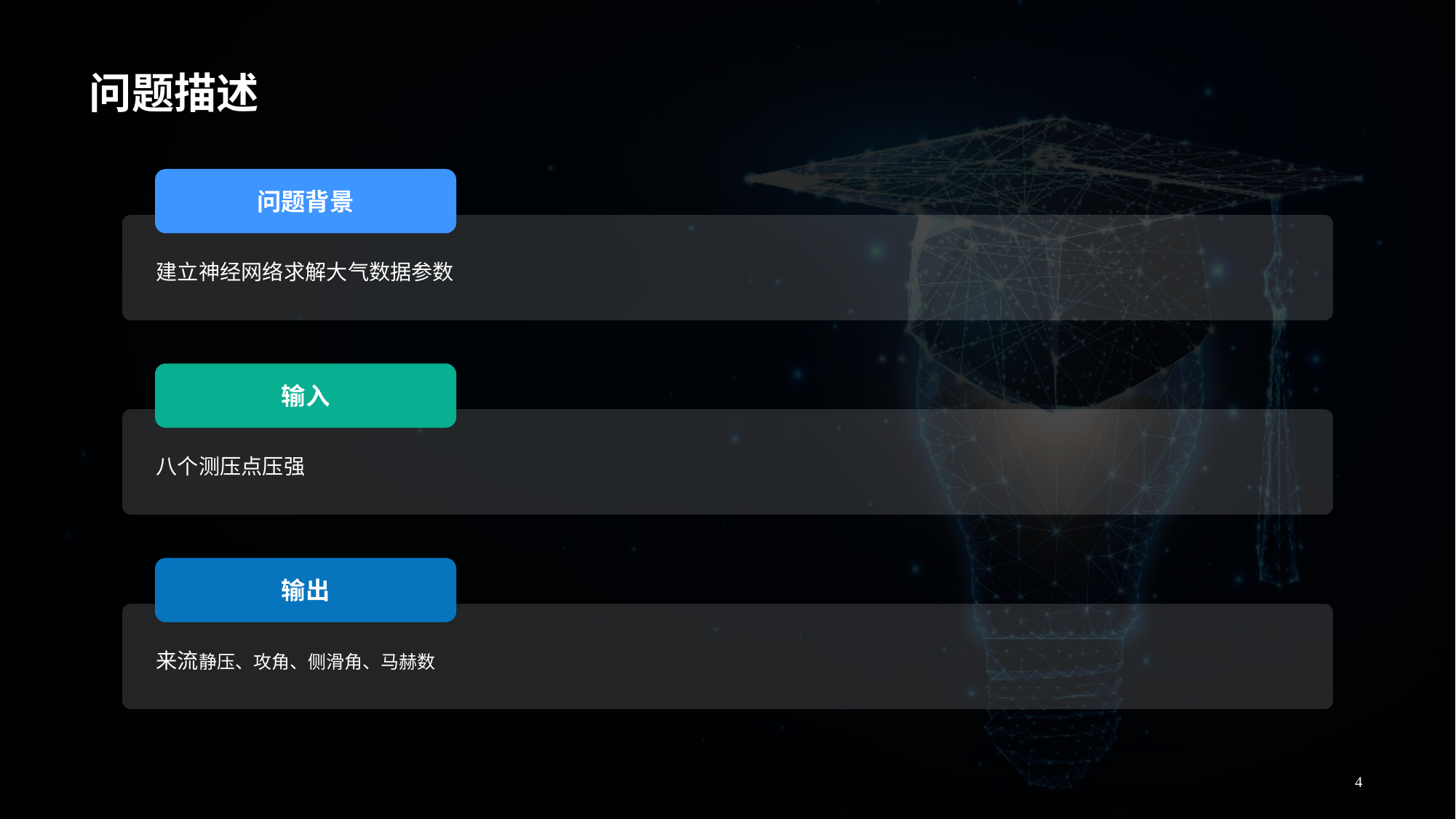

# 问题描述
问题背景
建立神经网络求解大气数据参数
输入
八个测压点压强
输出
来流静压、攻角、侧滑角、马赫数
4